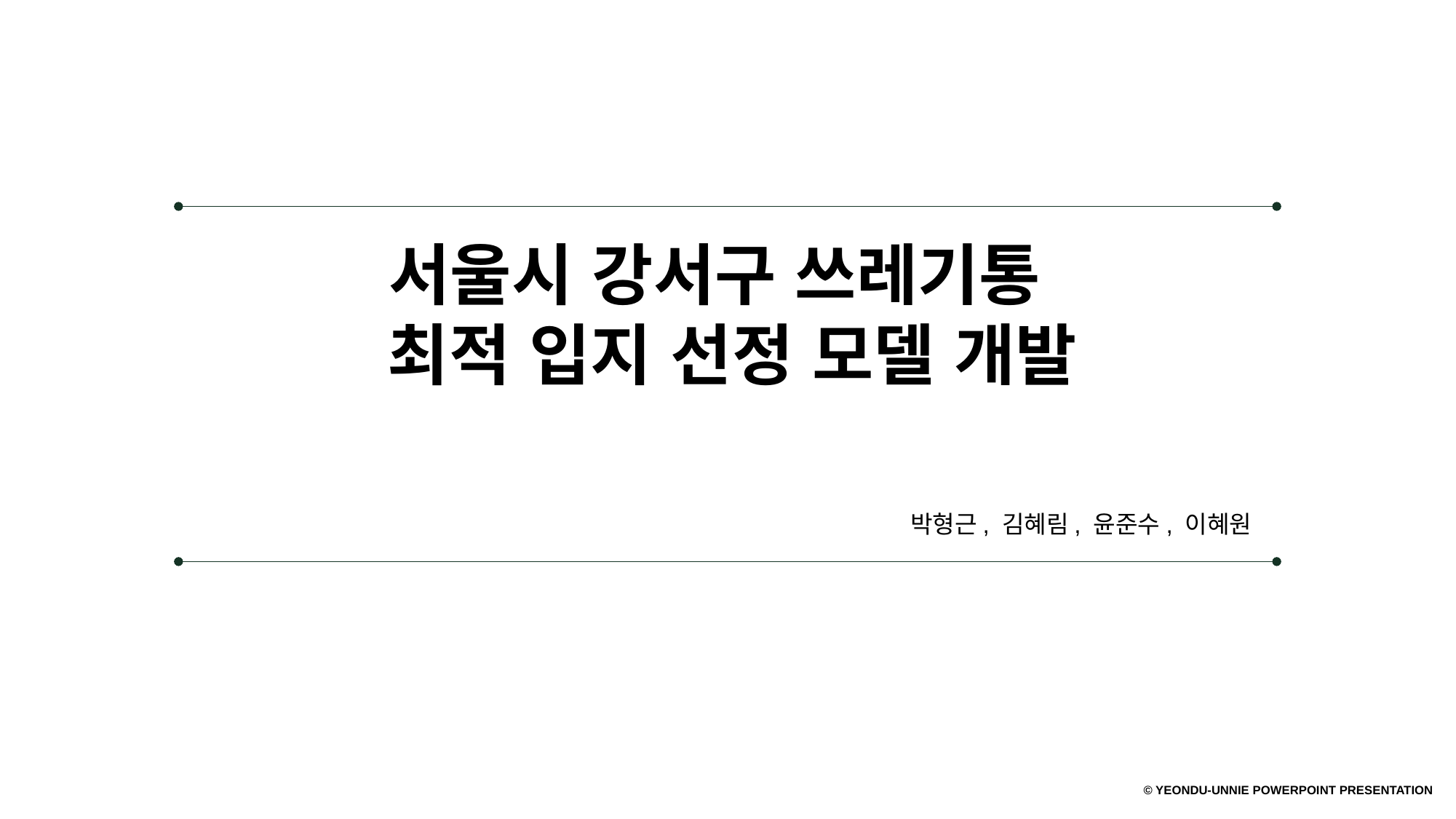

서울시 강서구 쓰레기통
 최적 입지 선정 모델 개발
박형근, 김혜림, 윤준수, 이혜원
© YEONDU-UNNIE POWERPOINT PRESENTATION